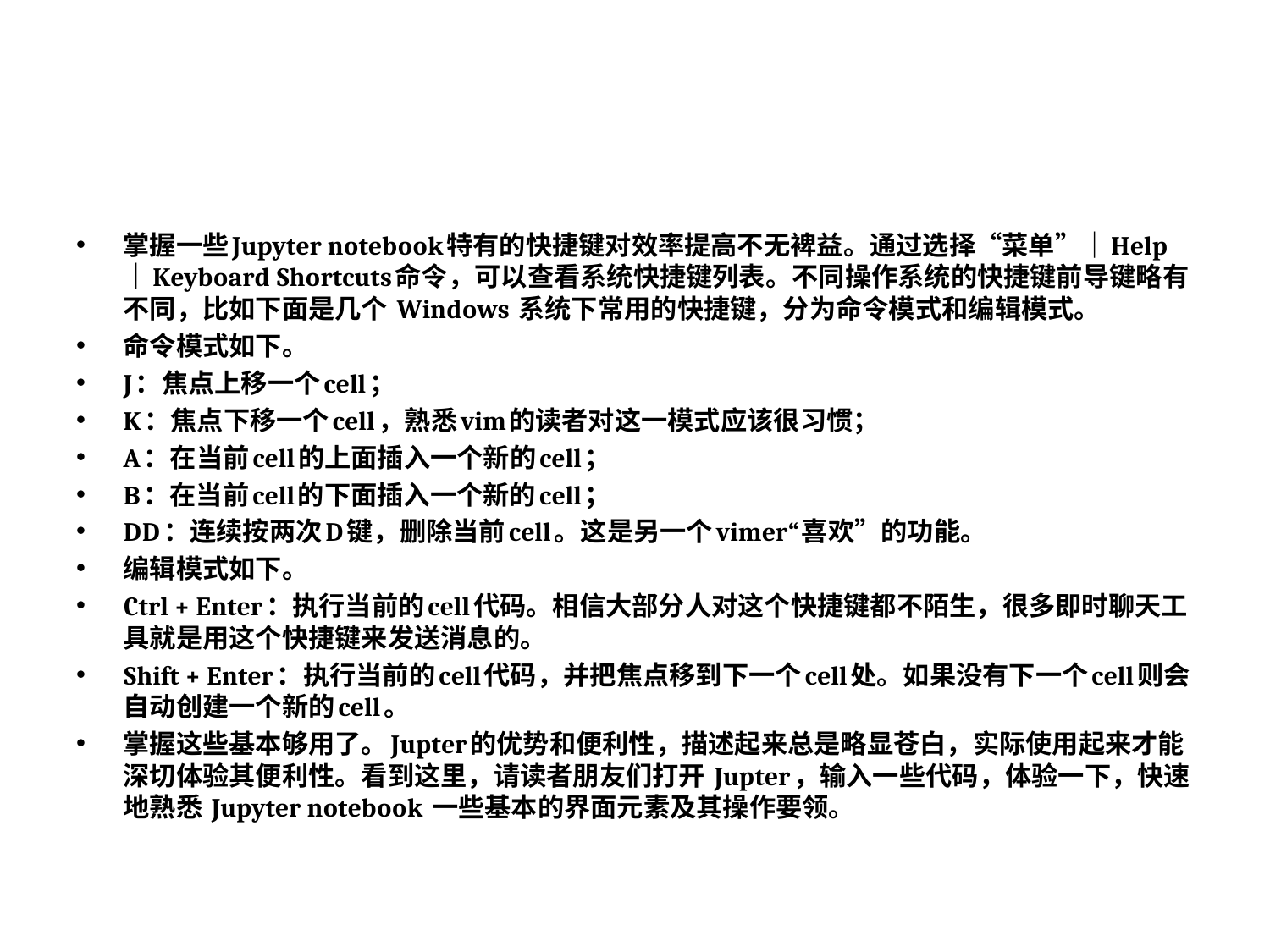

#
掌握一些Jupyter notebook特有的快捷键对效率提高不无裨益。通过选择“菜单”｜Help｜Keyboard Shortcuts命令，可以查看系统快捷键列表。不同操作系统的快捷键前导键略有不同，比如下面是几个 Windows 系统下常用的快捷键，分为命令模式和编辑模式。
命令模式如下。
J：焦点上移一个cell；
K：焦点下移一个cell，熟悉vim的读者对这一模式应该很习惯；
A：在当前cell的上面插入一个新的cell；
B：在当前cell的下面插入一个新的cell；
DD：连续按两次D键，删除当前cell。这是另一个vimer“喜欢”的功能。
编辑模式如下。
Ctrl + Enter：执行当前的cell代码。相信大部分人对这个快捷键都不陌生，很多即时聊天工具就是用这个快捷键来发送消息的。
Shift + Enter：执行当前的cell代码，并把焦点移到下一个cell处。如果没有下一个cell则会自动创建一个新的cell。
掌握这些基本够用了。Jupter的优势和便利性，描述起来总是略显苍白，实际使用起来才能深切体验其便利性。看到这里，请读者朋友们打开 Jupter，输入一些代码，体验一下，快速地熟悉 Jupyter notebook 一些基本的界面元素及其操作要领。